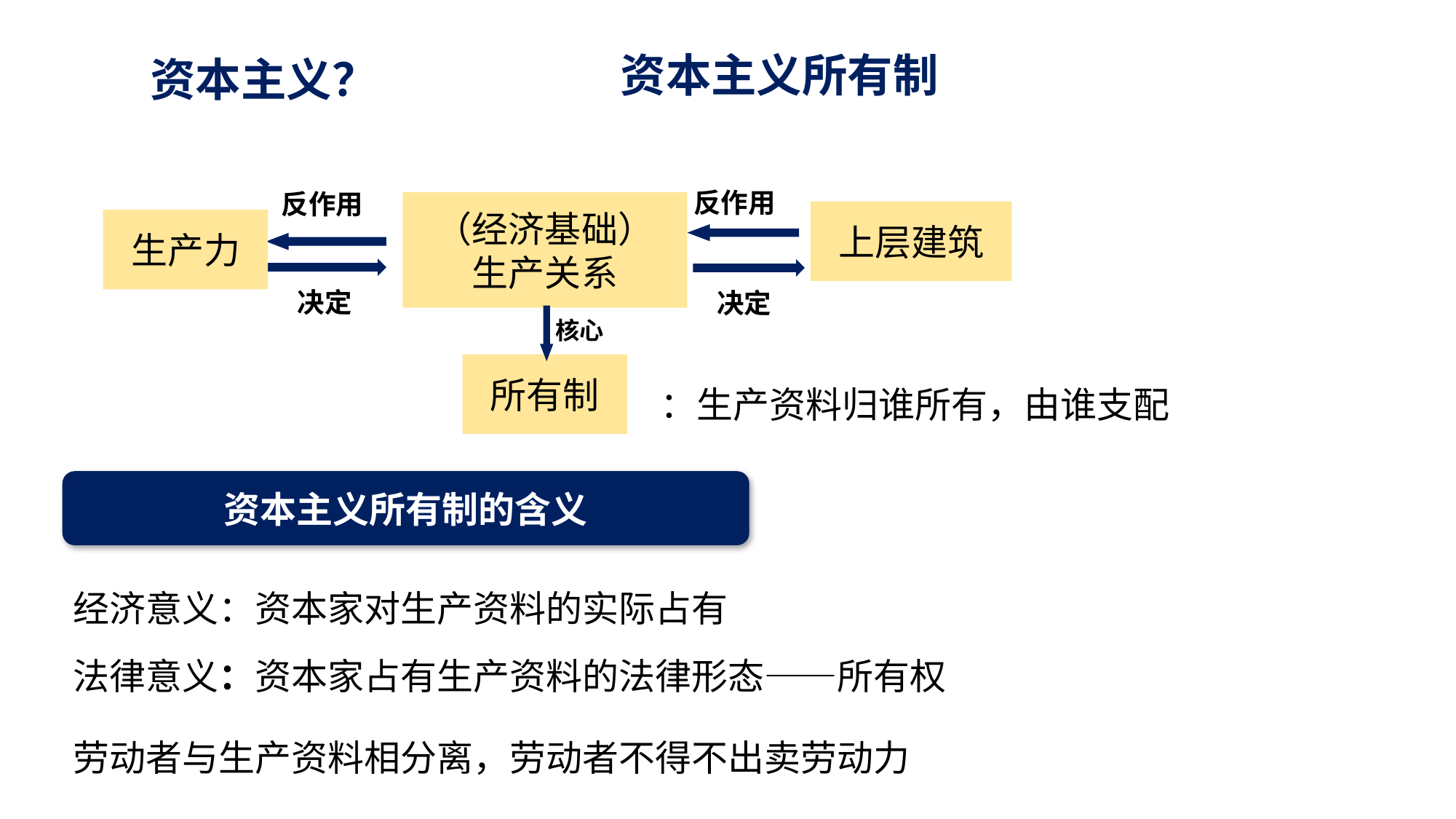

资本主义所有制
资本主义？
反作用
反作用
（经济基础）
生产关系
上层建筑
生产力

决定
决定
核心

所有制
：生产资料归谁所有，由谁支配
资本主义所有制的含义
经济意义：资本家对生产资料的实际占有
法律意义：资本家占有生产资料的法律形态——所有权
劳动者与生产资料相分离，劳动者不得不出卖劳动力